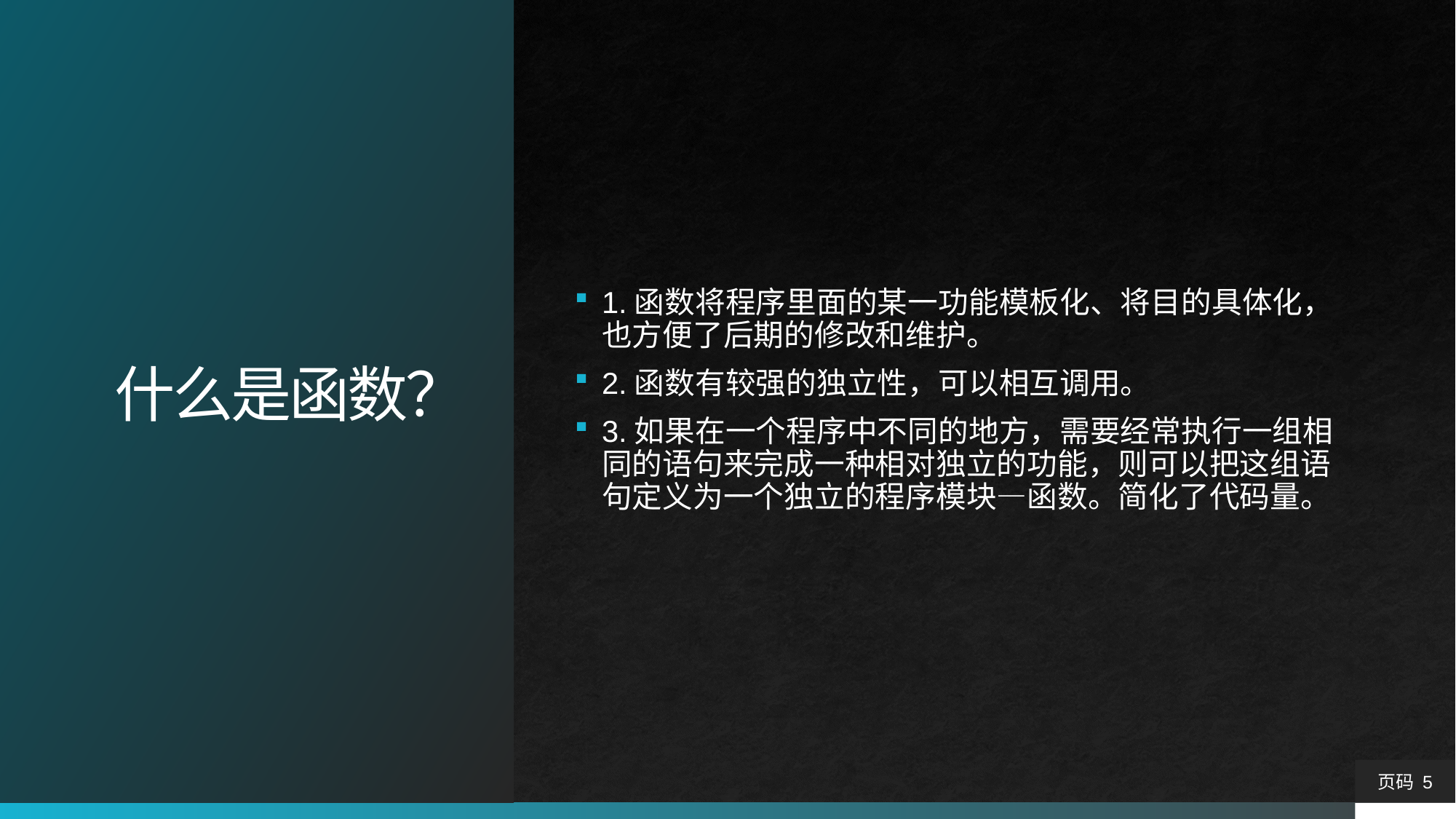

# 什么是函数？
1.函数将程序里面的某一功能模板化、将目的具体化，也方便了后期的修改和维护。
2.函数有较强的独立性，可以相互调用。
3.如果在一个程序中不同的地方，需要经常执行一组相同的语句来完成一种相对独立的功能，则可以把这组语句定义为一个独立的程序模块—函数。简化了代码量。
页码 5